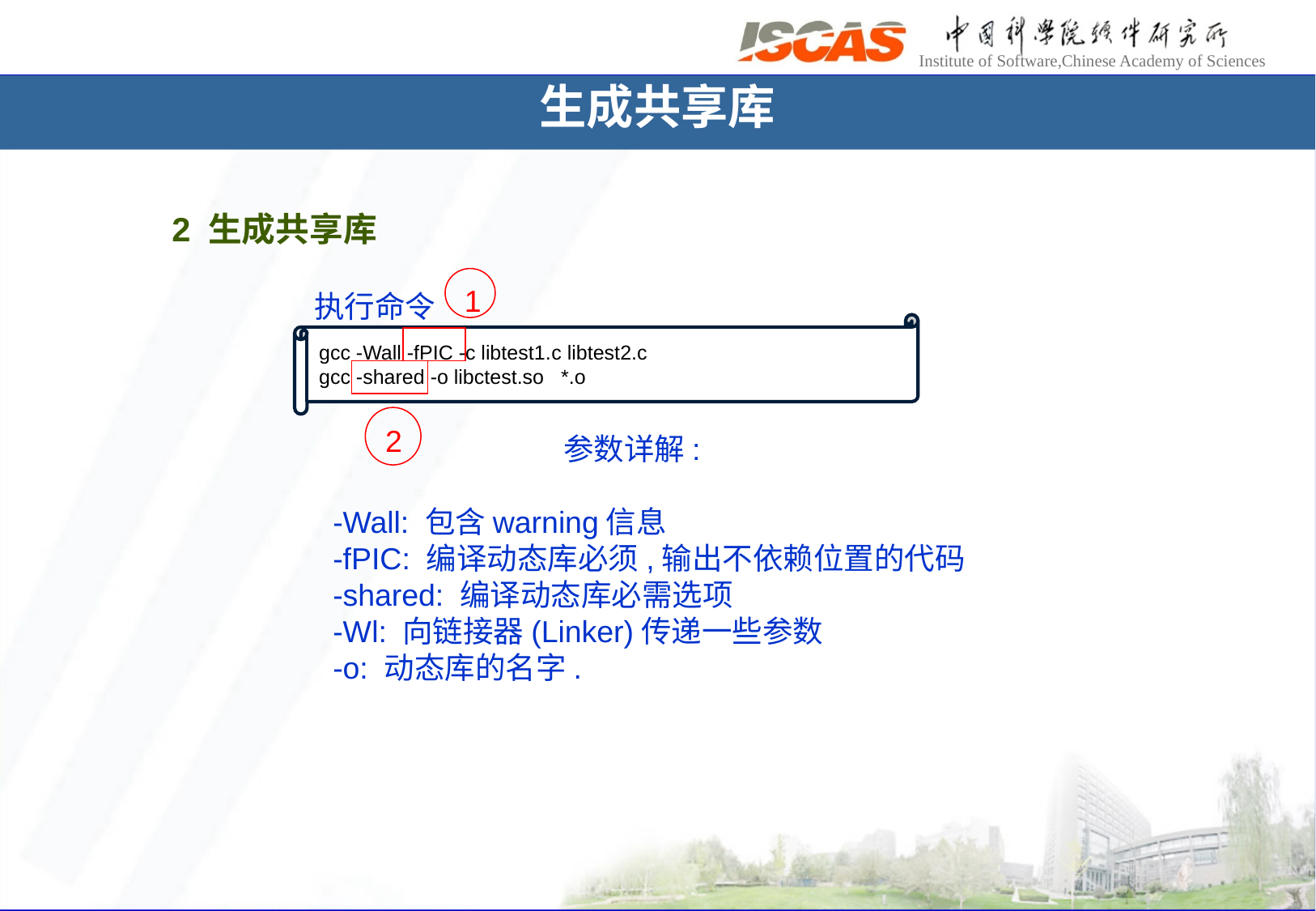

生成共享库
2 生成共享库
1
执行命令
gcc -Wall -fPIC -c libtest1.c libtest2.c
gcc -shared -o libctest.so   *.o

2
参数详解:

    -Wall: 包含warning信息
    -fPIC: 编译动态库必须,输出不依赖位置的代码
    -shared: 编译动态库必需选项
    -Wl: 向链接器(Linker)传递一些参数
    -o: 动态库的名字.